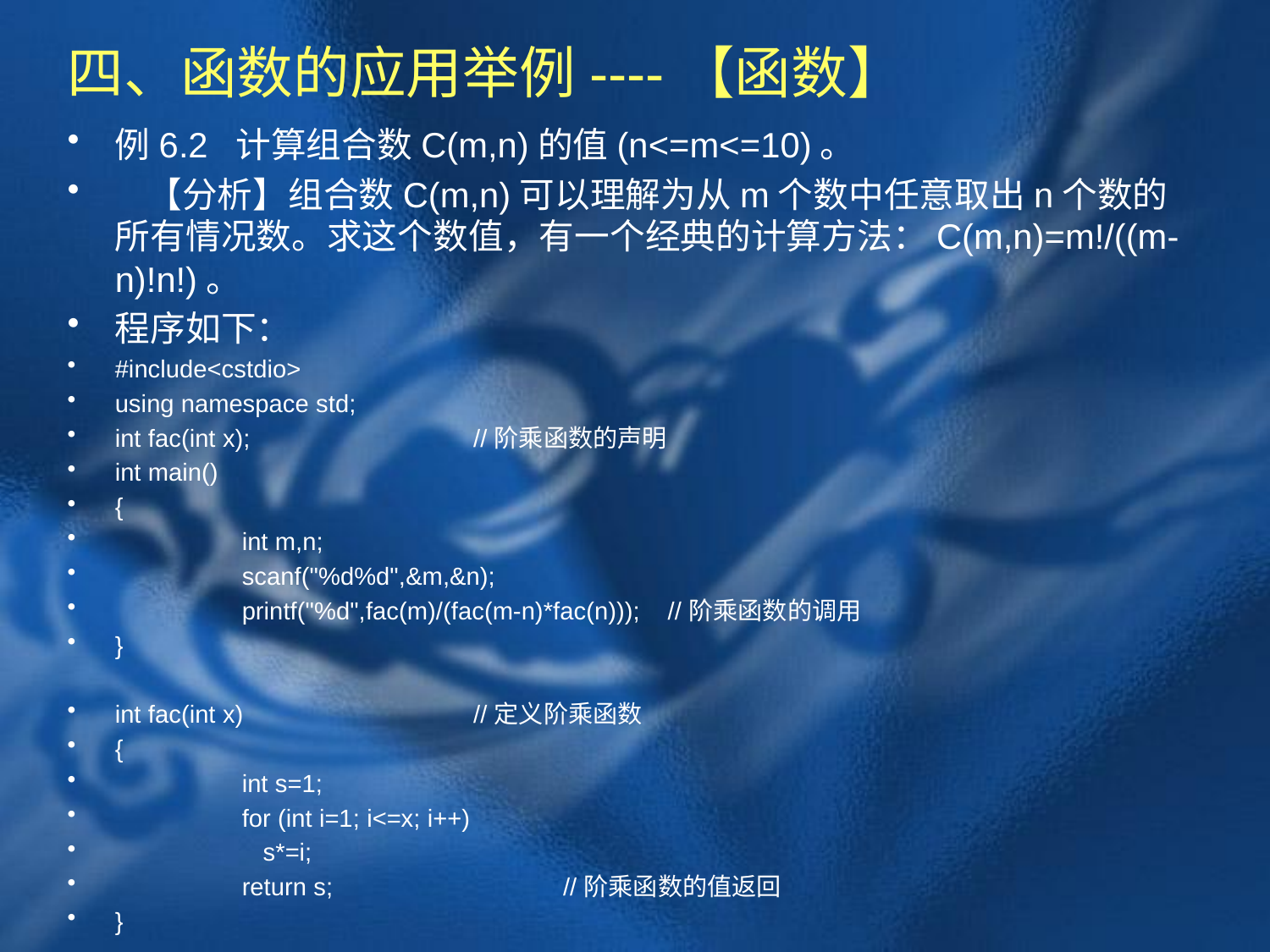

# 四、函数的应用举例----【函数】
例6.2  计算组合数C(m,n)的值(n<=m<=10)。
   【分析】组合数C(m,n)可以理解为从m个数中任意取出n个数的所有情况数。求这个数值，有一个经典的计算方法：C(m,n)=m!/((m-n)!n!)。
程序如下：
#include<cstdio>
using namespace std;
int fac(int x);                                //阶乘函数的声明
int main()
{
	int m,n;
	scanf("%d%d",&m,&n);
	printf("%d",fac(m)/(fac(m-n)*fac(n)));    //阶乘函数的调用
}

int fac(int x)                                 //定义阶乘函数
{
	int s=1;
	for (int i=1; i<=x; i++)
	   s*=i;
	return s;                                 //阶乘函数的值返回
}